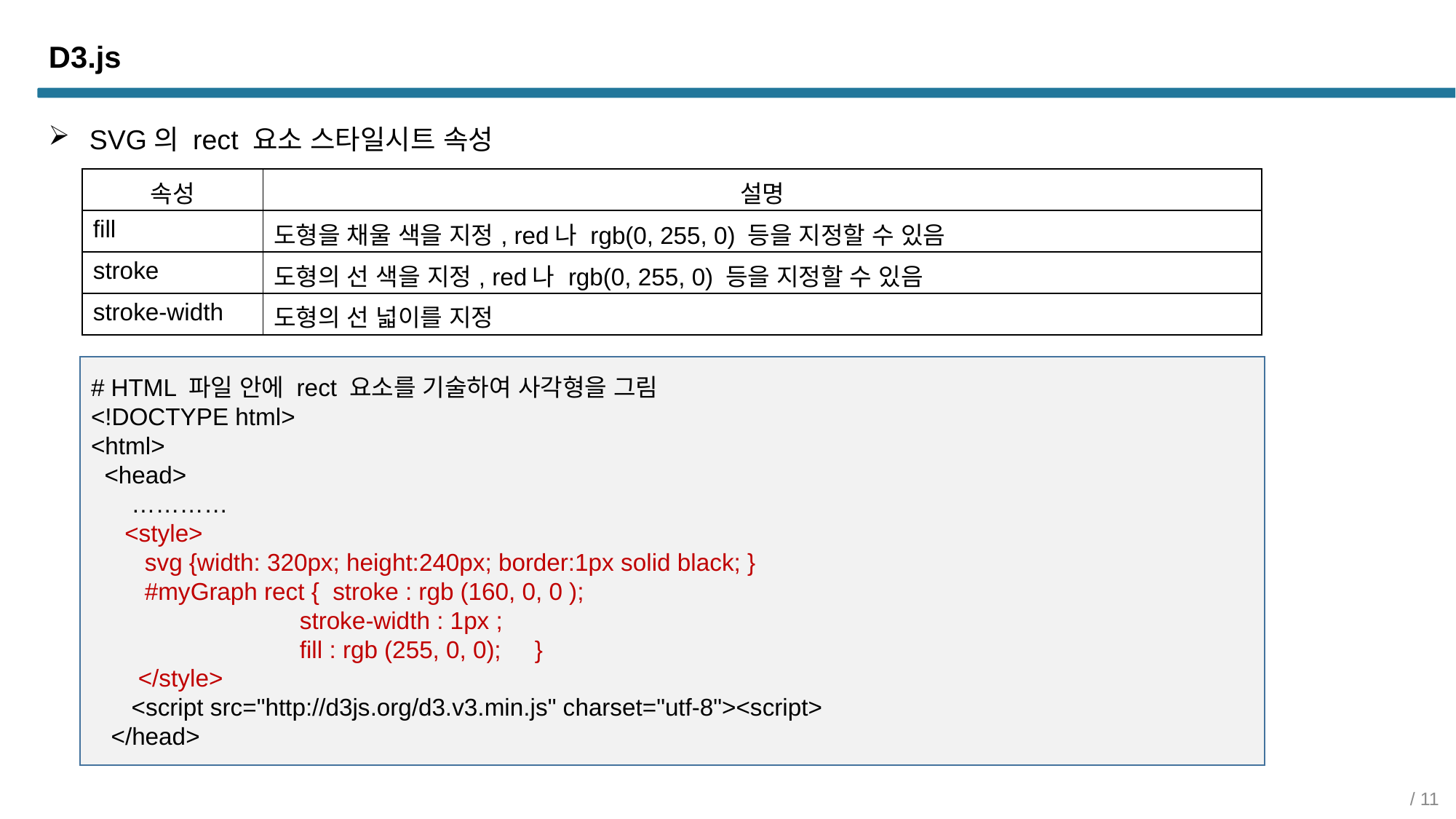

D3.js
SVG의 rect 요소 스타일시트 속성
| 속성 | 설명 |
| --- | --- |
| fill | 도형을 채울 색을 지정, red나 rgb(0, 255, 0) 등을 지정할 수 있음 |
| stroke | 도형의 선 색을 지정, red나 rgb(0, 255, 0) 등을 지정할 수 있음 |
| stroke-width | 도형의 선 넓이를 지정 |
# HTML 파일 안에 rect 요소를 기술하여 사각형을 그림
<!DOCTYPE html>
<html>
  <head>
      …………
     <style>
        svg {width: 320px; height:240px; border:1px solid black; }
        #myGraph rect {  stroke : rgb (160, 0, 0 );
                               stroke-width : 1px ;
                               fill : rgb (255, 0, 0);     }
       </style>
      <script src="http://d3js.org/d3.v3.min.js" charset="utf-8"><script>
   </head>
/ 11